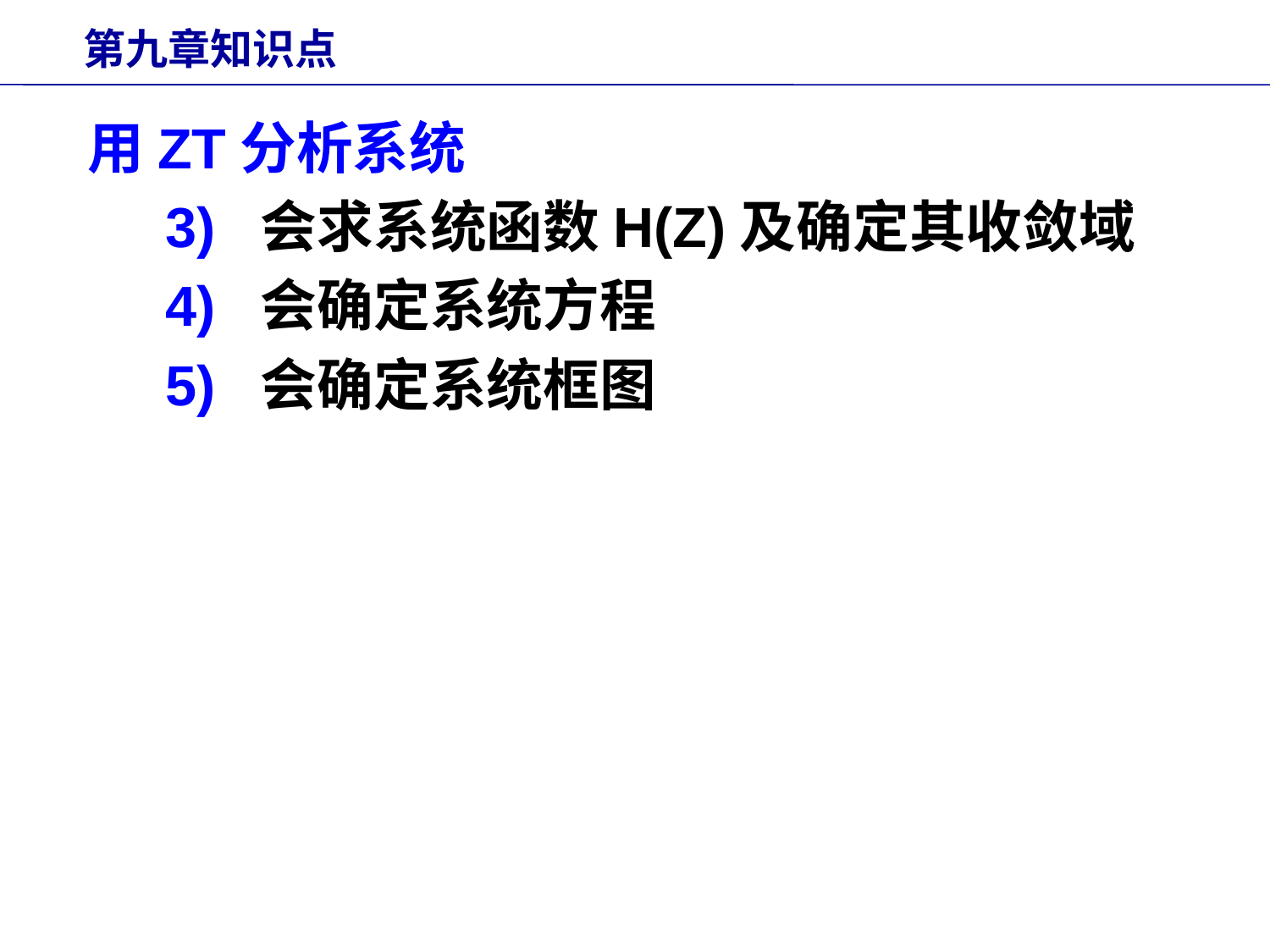

第九章知识点

用ZT分析系统
     3)  会求系统函数H(Z)及确定其收敛域
     4)  会确定系统方程
     5)  会确定系统框图